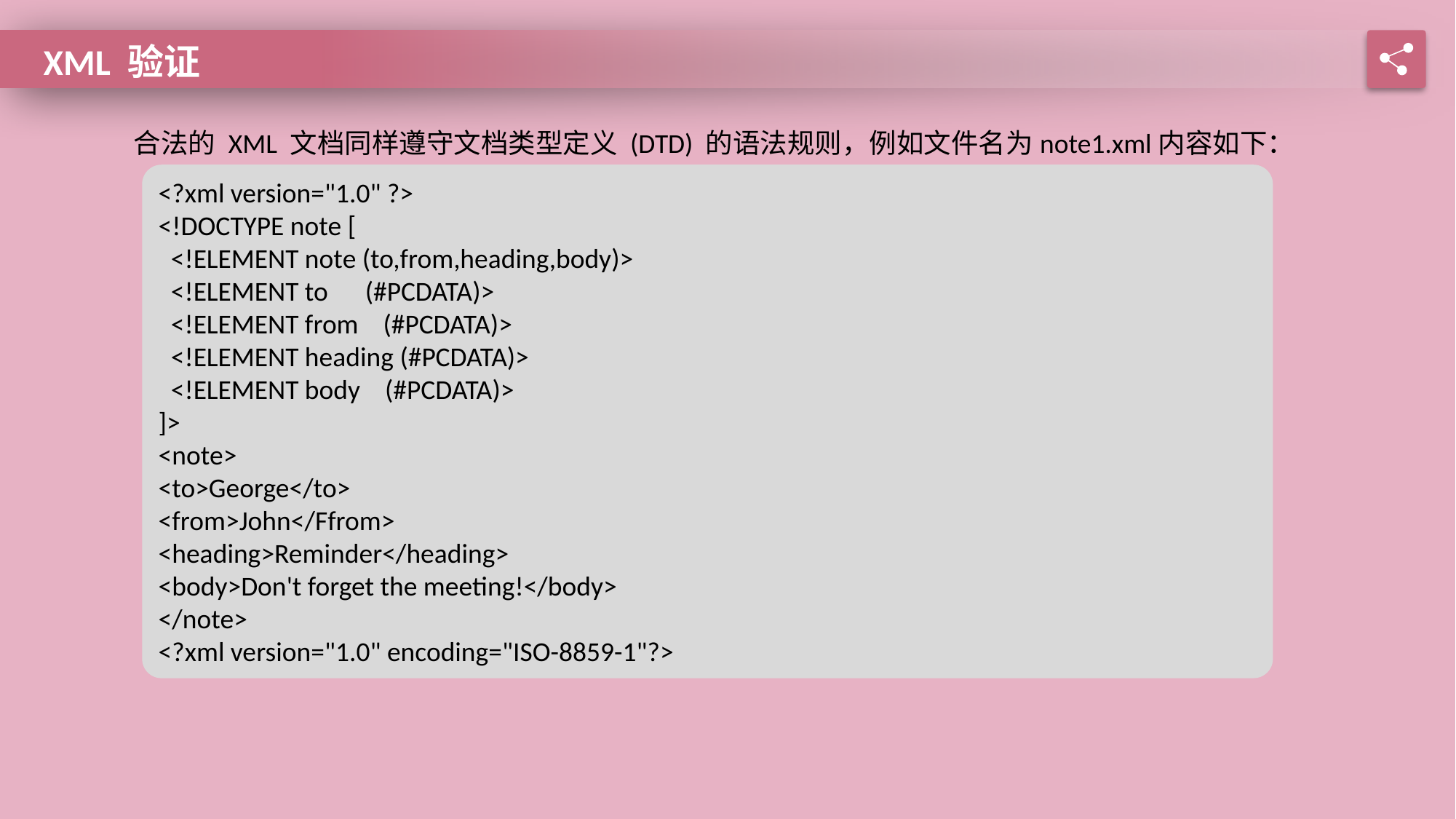

XML 验证
合法的 XML 文档同样遵守文档类型定义 (DTD) 的语法规则，例如文件名为note1.xml内容如下：
<?xml version="1.0" ?>
<!DOCTYPE note [
  <!ELEMENT note (to,from,heading,body)>
  <!ELEMENT to      (#PCDATA)>
  <!ELEMENT from    (#PCDATA)>
  <!ELEMENT heading (#PCDATA)>
  <!ELEMENT body    (#PCDATA)>
]>
<note>
<to>George</to>
<from>John</Ffrom>
<heading>Reminder</heading>
<body>Don't forget the meeting!</body>
</note>
<?xml version="1.0" encoding="ISO-8859-1"?>